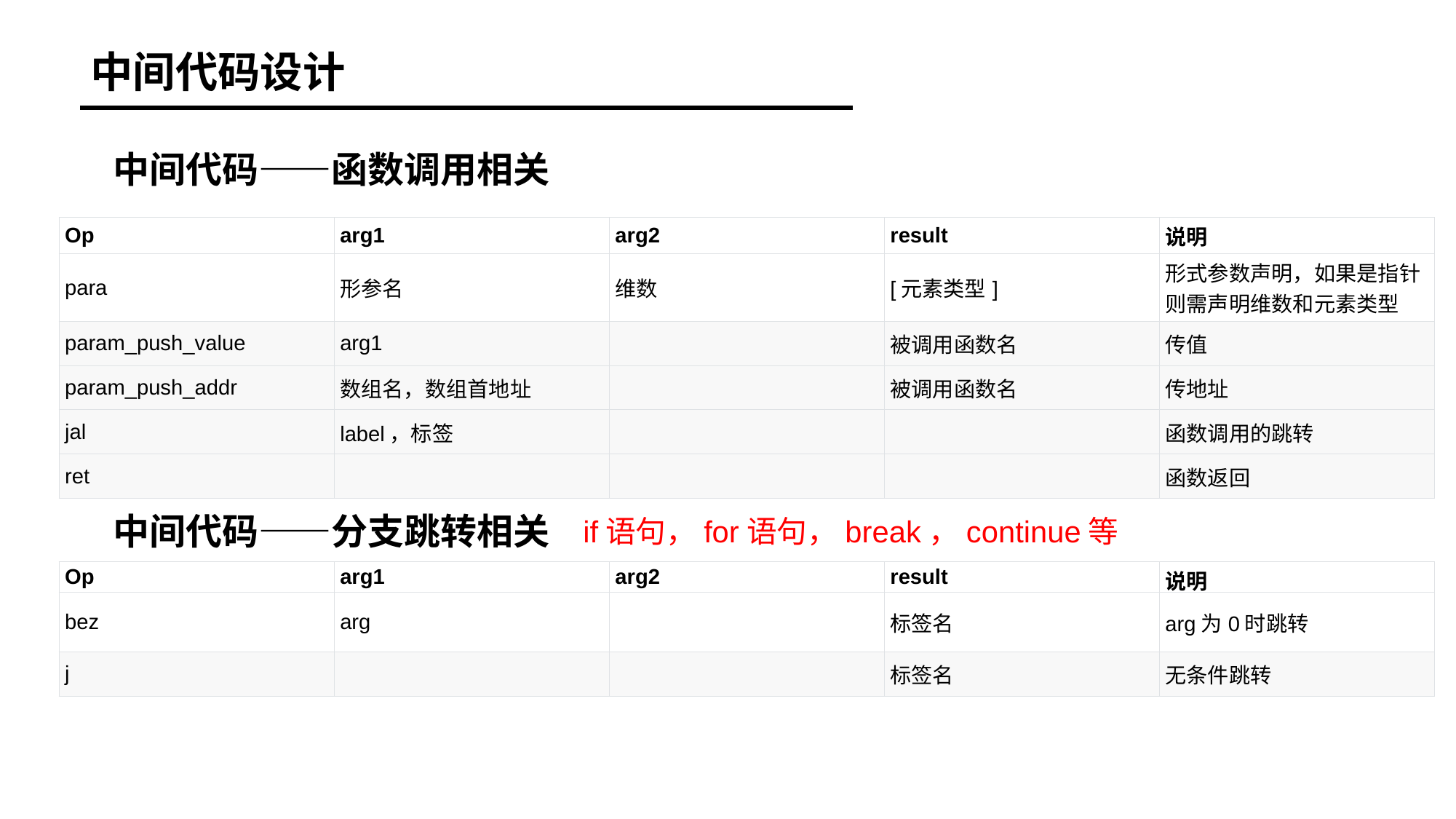

中间代码设计
中间代码——函数调用相关
| Op | arg1 | arg2 | result | 说明 |
| --- | --- | --- | --- | --- |
| para | 形参名 | 维数 | [元素类型] | 形式参数声明，如果是指针则需声明维数和元素类型 |
| param\_push\_value | arg1 |  | 被调用函数名 | 传值 |
| param\_push\_addr | 数组名，数组首地址 |  | 被调用函数名 | 传地址 |
| jal | label，标签 |  |  | 函数调用的跳转 |
| ret |  |  |  | 函数返回 |
if语句，for语句，break，continue等
中间代码——分支跳转相关
| Op | arg1 | arg2 | result | 说明 |
| --- | --- | --- | --- | --- |
| bez | arg |  | 标签名 | arg为0时跳转 |
| j |  |  | 标签名 | 无条件跳转 |